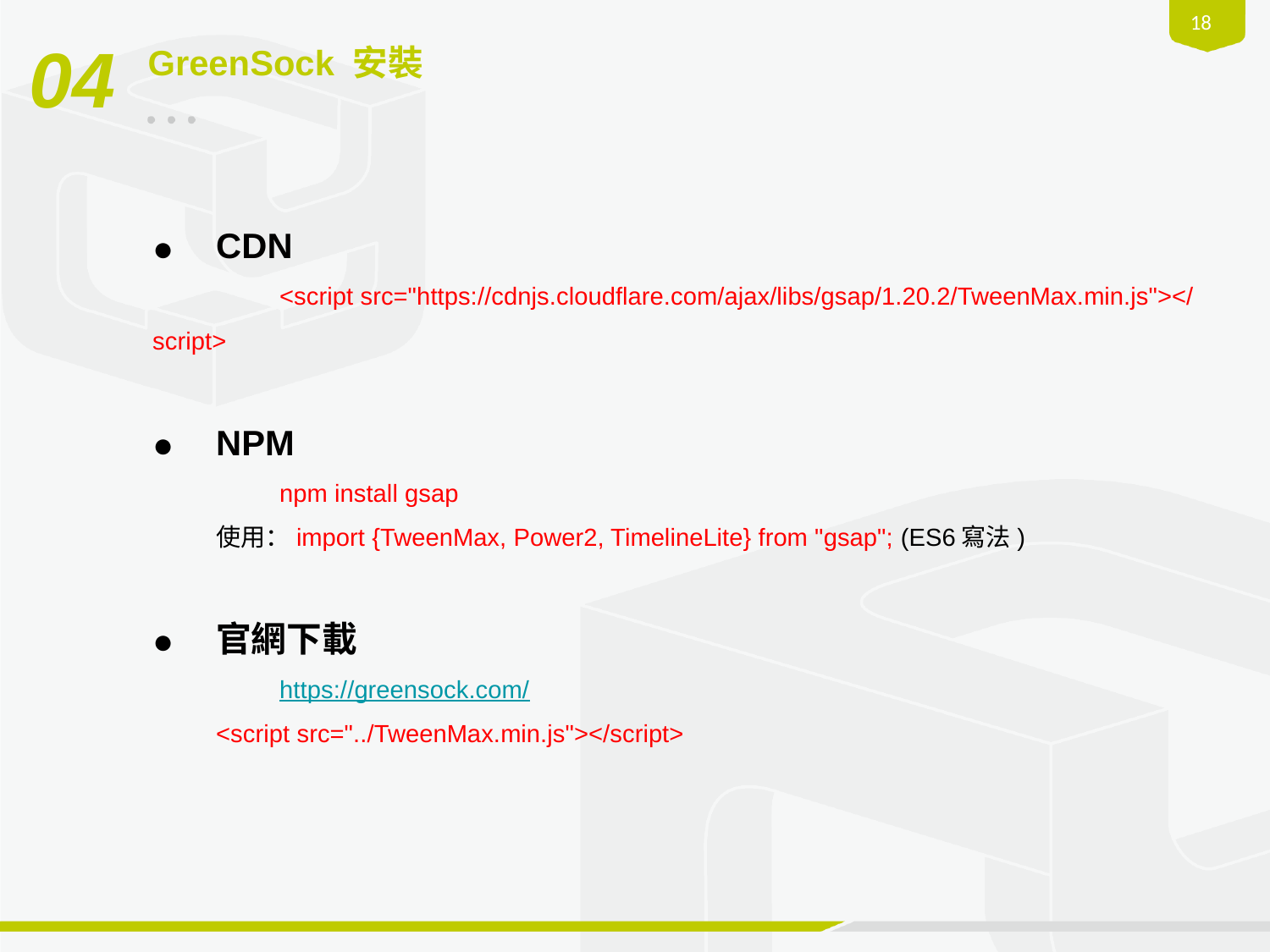

18
04
GreenSock 安裝
CDN
	<script src="https://cdnjs.cloudflare.com/ajax/libs/gsap/1.20.2/TweenMax.min.js"></script>

NPM
	npm install gsap
使用：import {TweenMax, Power2, TimelineLite} from "gsap"; (ES6寫法)

官網下載
	https://greensock.com/
<script src="../TweenMax.min.js"></script>